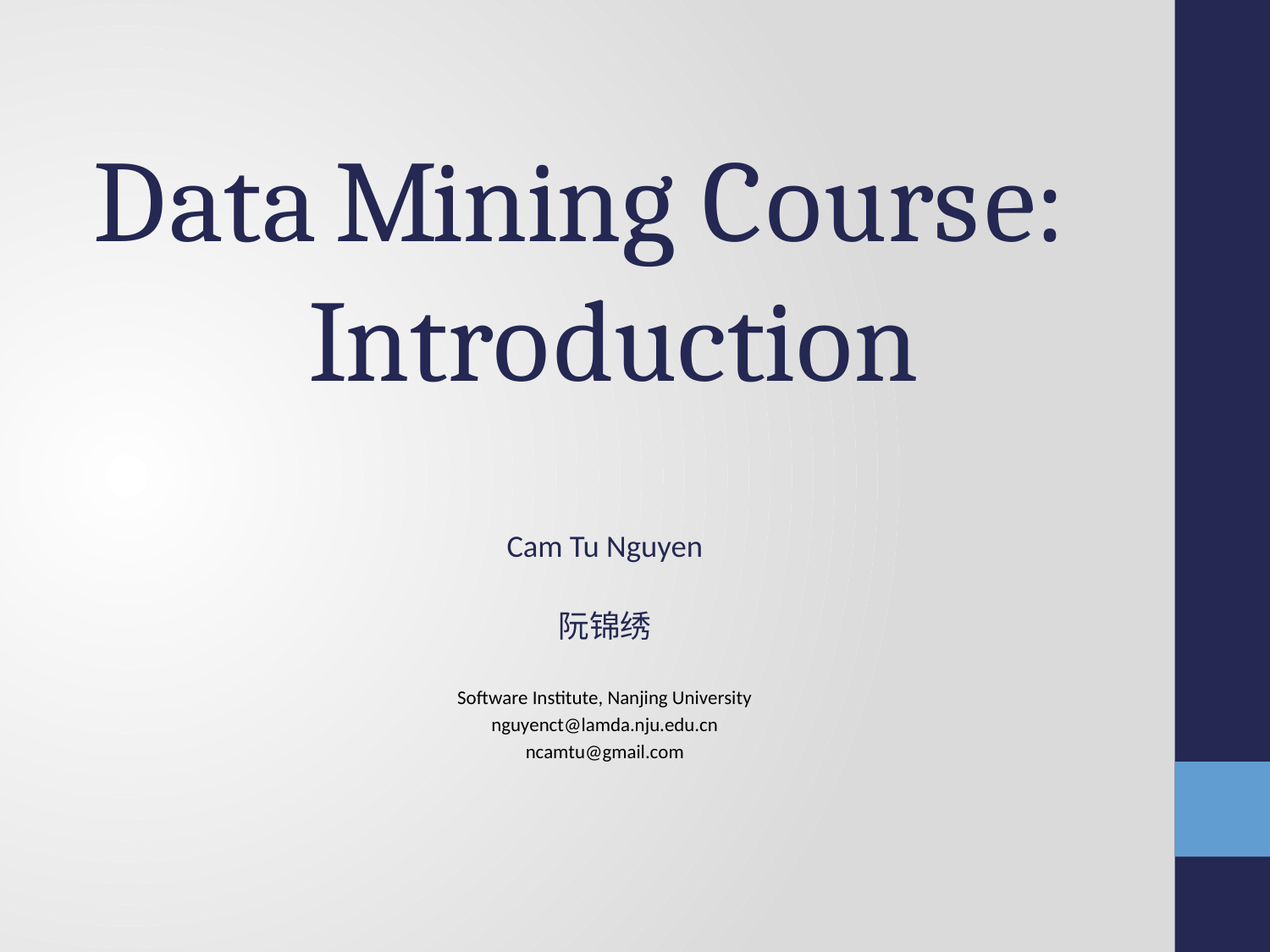

# Data Mining Course:    Introduction
Cam Tu Nguyen
阮锦绣
Software Institute, Nanjing University
nguyenct@lamda.nju.edu.cn
ncamtu@gmail.com